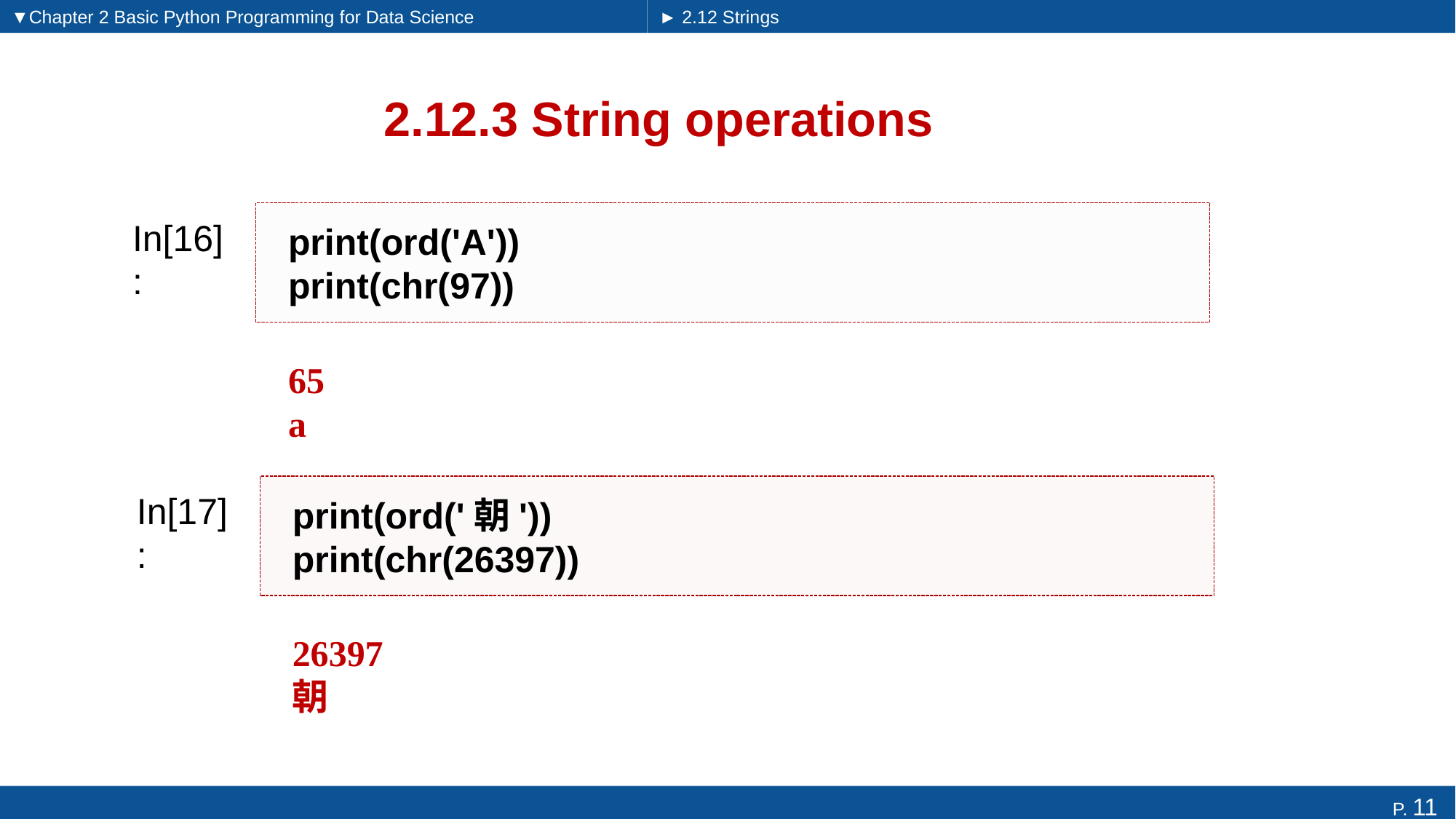

▼Chapter 2 Basic Python Programming for Data Science
► 2.12 Strings

# 2.12.3 String operations
print(ord('A'))
print(chr(97))
In[16]:
65
a
print(ord('朝'))
print(chr(26397))
In[17]:
26397
朝